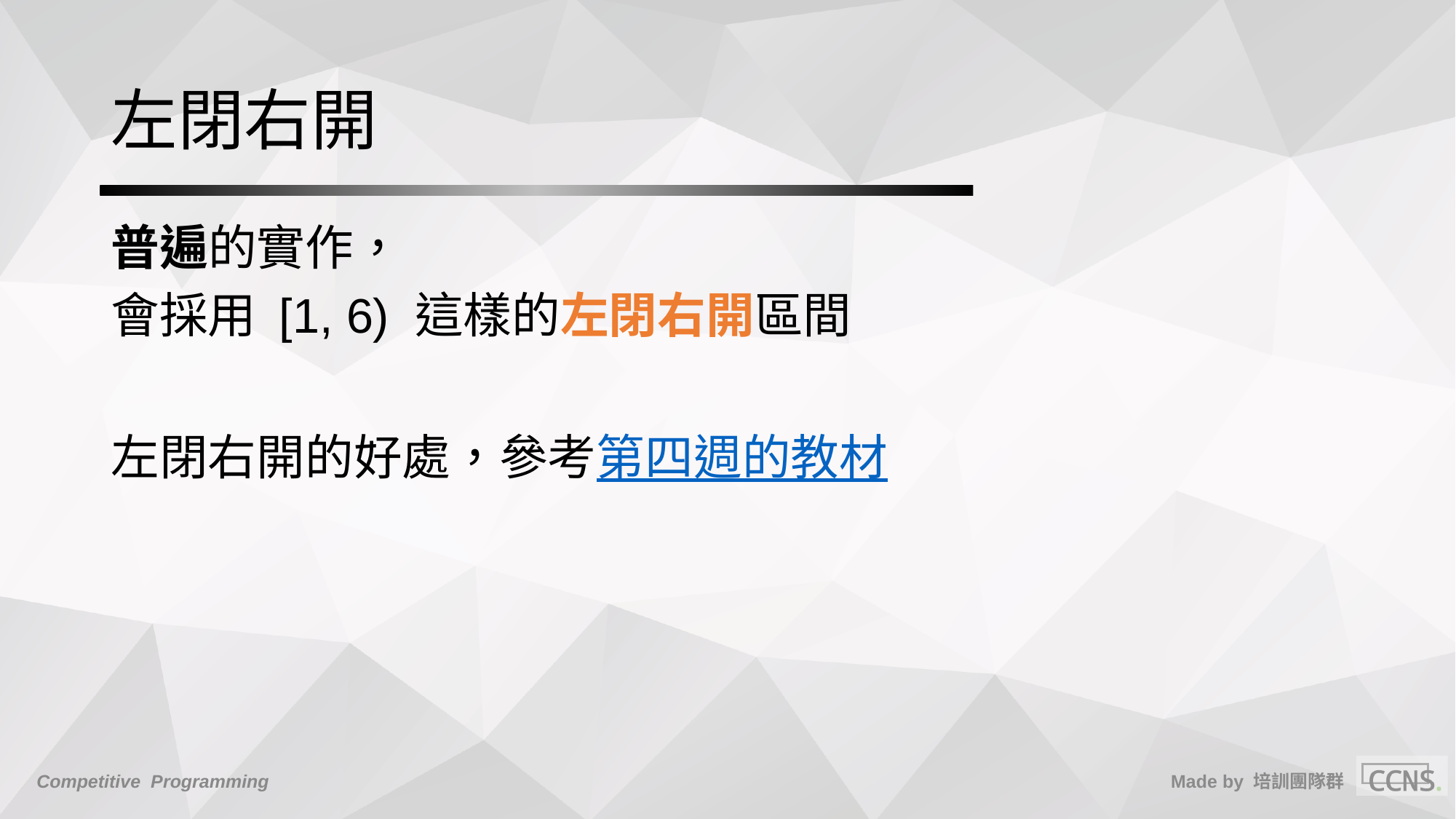

# 左閉右開
普遍的實作，
會採用 [1, 6) 這樣的左閉右開區間

左閉右開的好處，參考第四週的教材